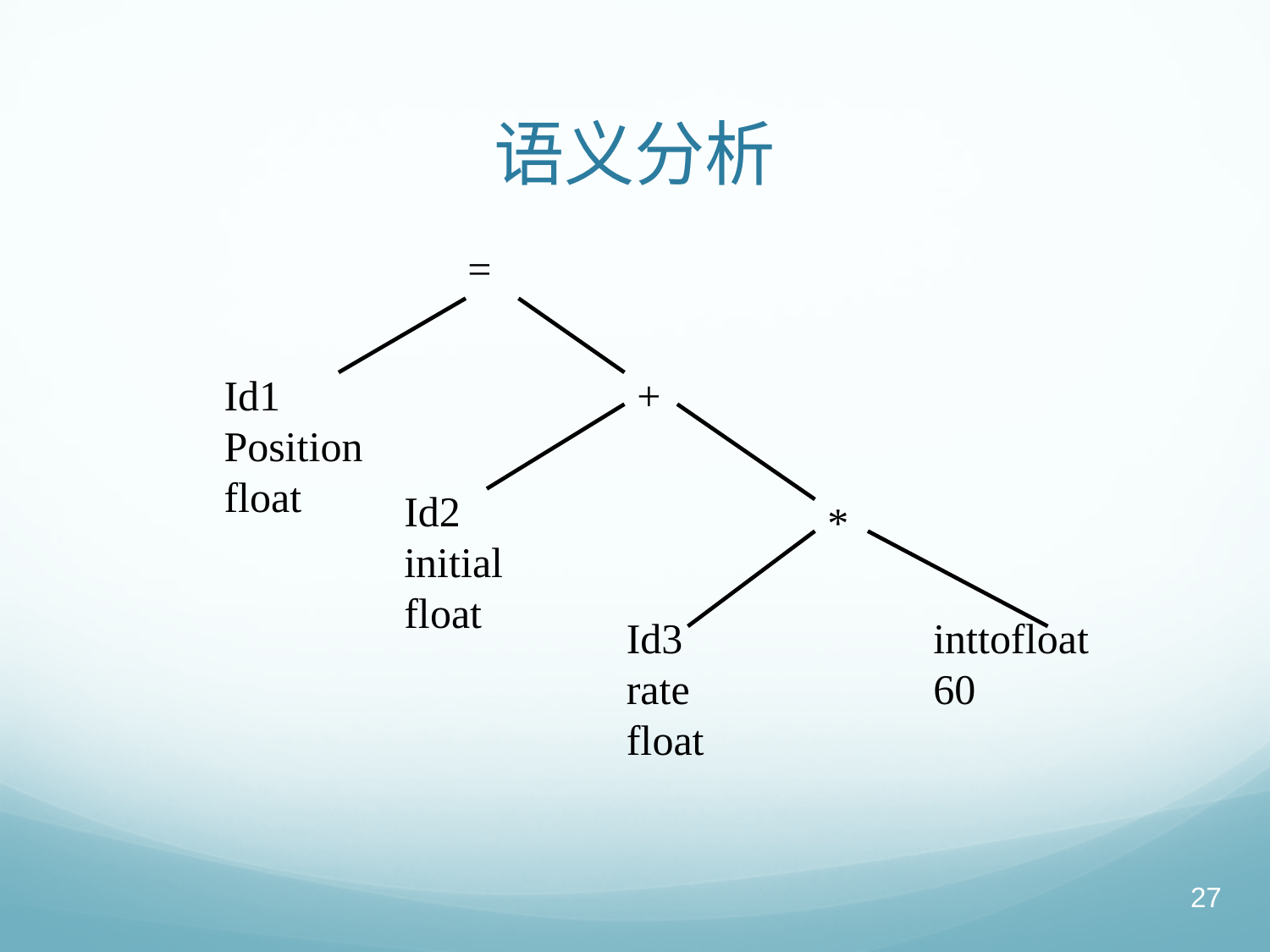

# 语义分析
=

Id1 Position float
+

Id2 initial float
*

Id3 rate float
inttofloat 60
27